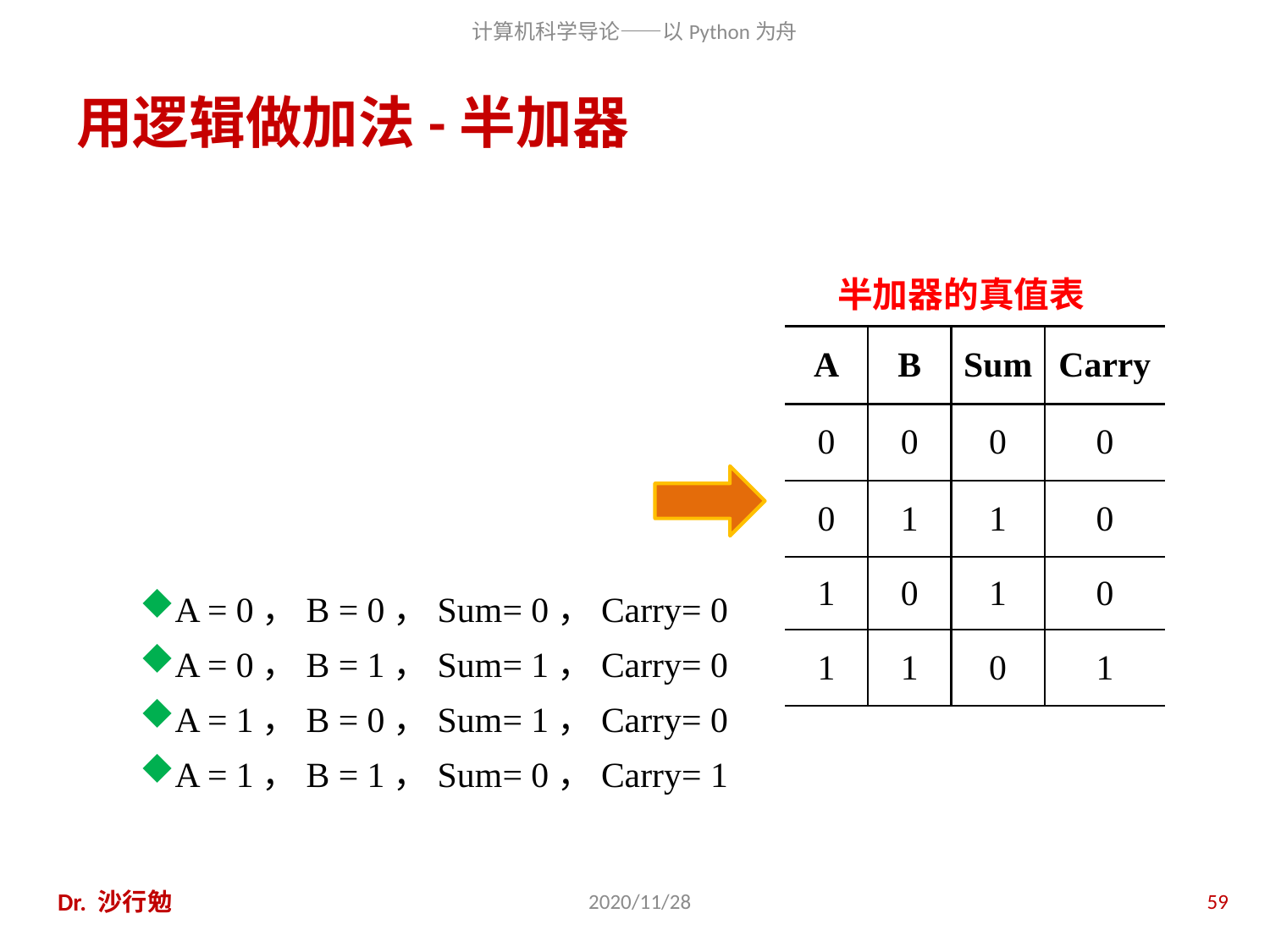

# 用逻辑做加法-半加器

A = 0，B = 0，Sum= 0，Carry= 0
A = 0，B = 1，Sum= 1，Carry= 0
A = 1，B = 0，Sum= 1，Carry= 0
A = 1，B = 1，Sum= 0，Carry= 1

半加器的真值表
| A | B | Sum | Carry |
| --- | --- | --- | --- |
| 0 | 0 | 0 | 0 |
| 0 | 1 | 1 | 0 |
| 1 | 0 | 1 | 0 |
| 1 | 1 | 0 | 1 |

Dr. 沙行勉
2020/11/28
59